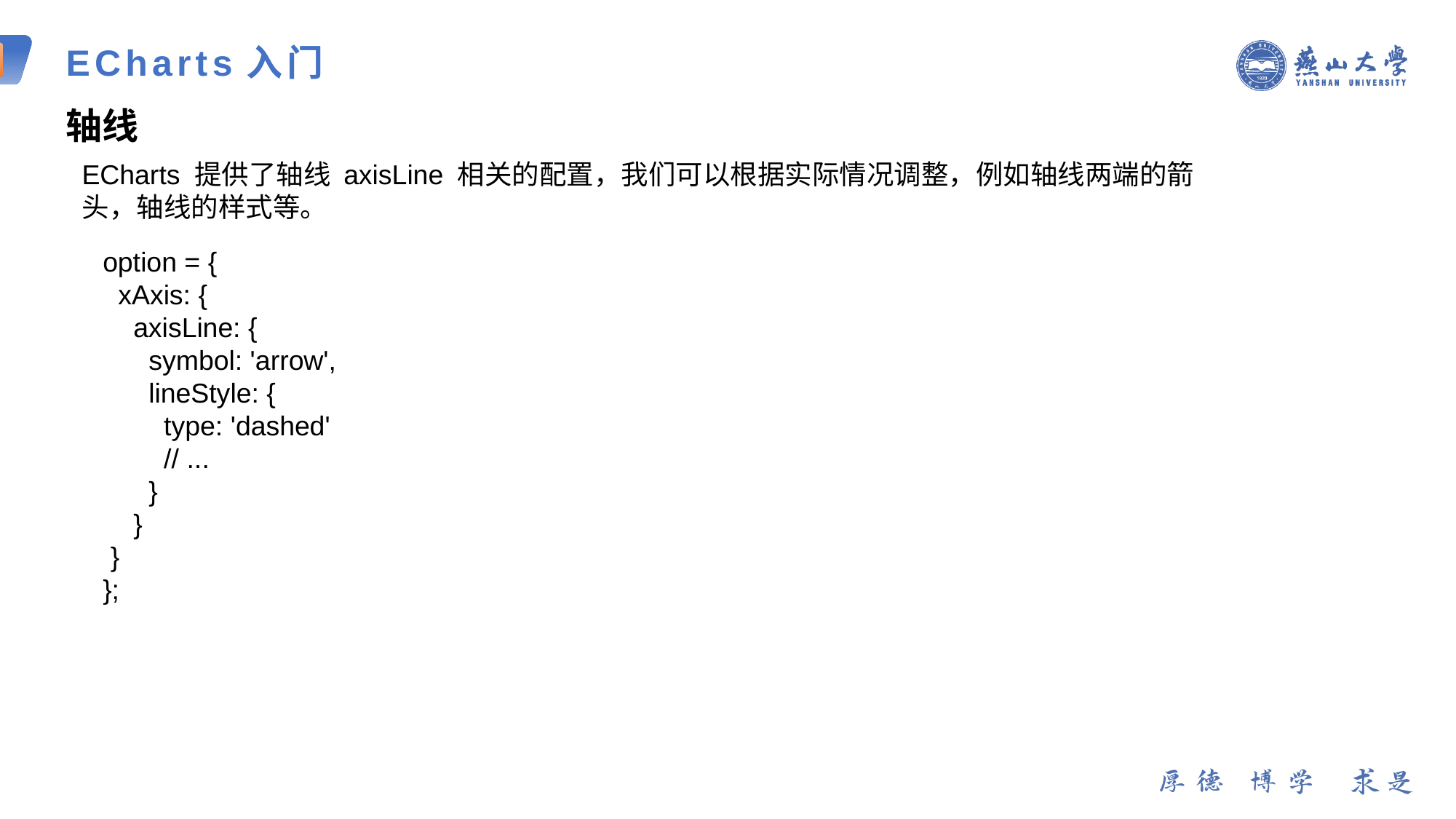

ECharts入门
轴线
ECharts 提供了轴线 axisLine 相关的配置，我们可以根据实际情况调整，例如轴线两端的箭头，轴线的样式等。
option = {
  xAxis: {
    axisLine: {
      symbol: 'arrow',
      lineStyle: {
        type: 'dashed'
        // ...
      }
    }
 }
};